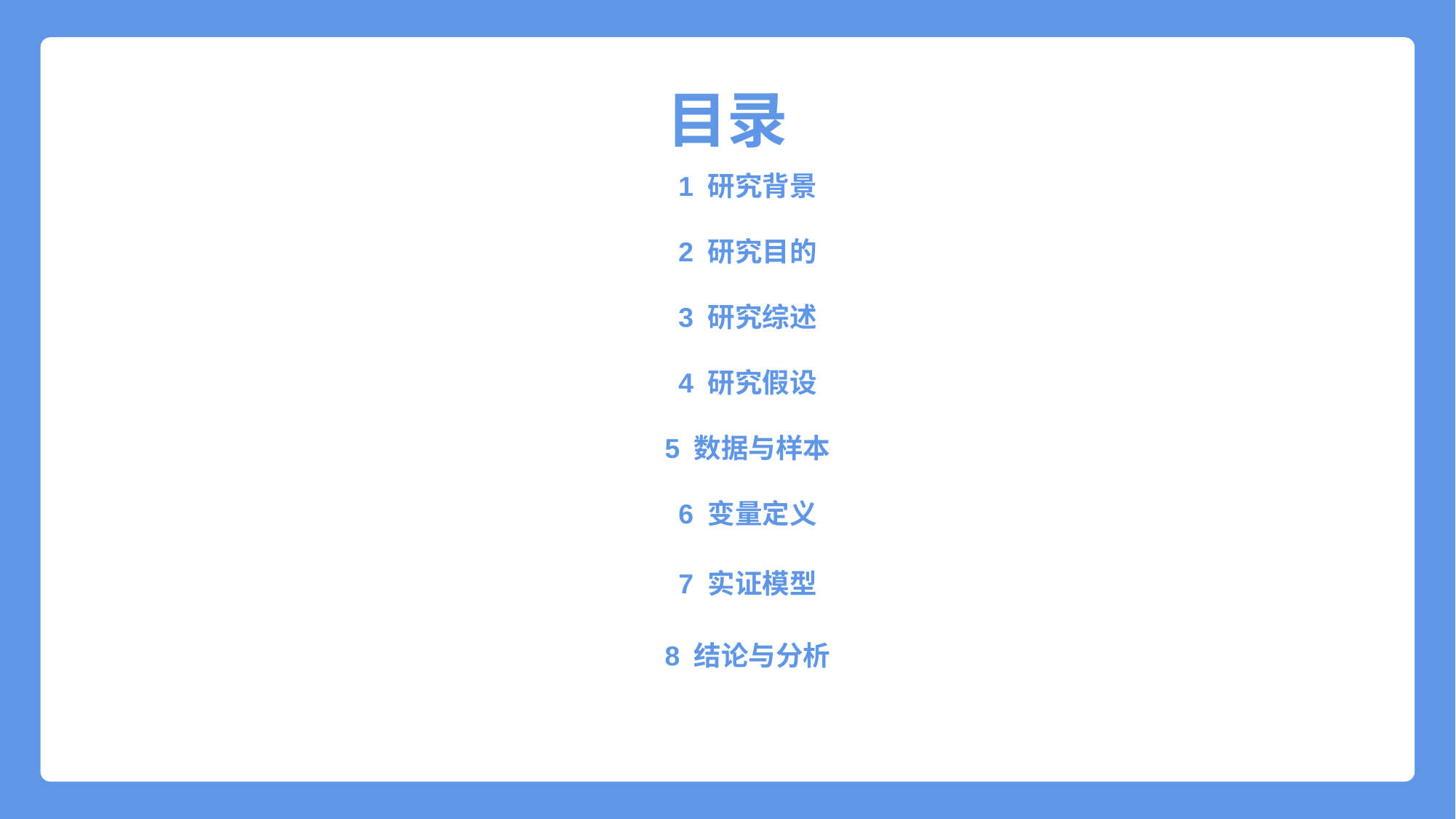

目录
1 研究背景
2 研究目的
01
3 研究综述
4 研究假设
02
5 数据与样本
03
6 变量定义
04
7 实证模型
8 结论与分析